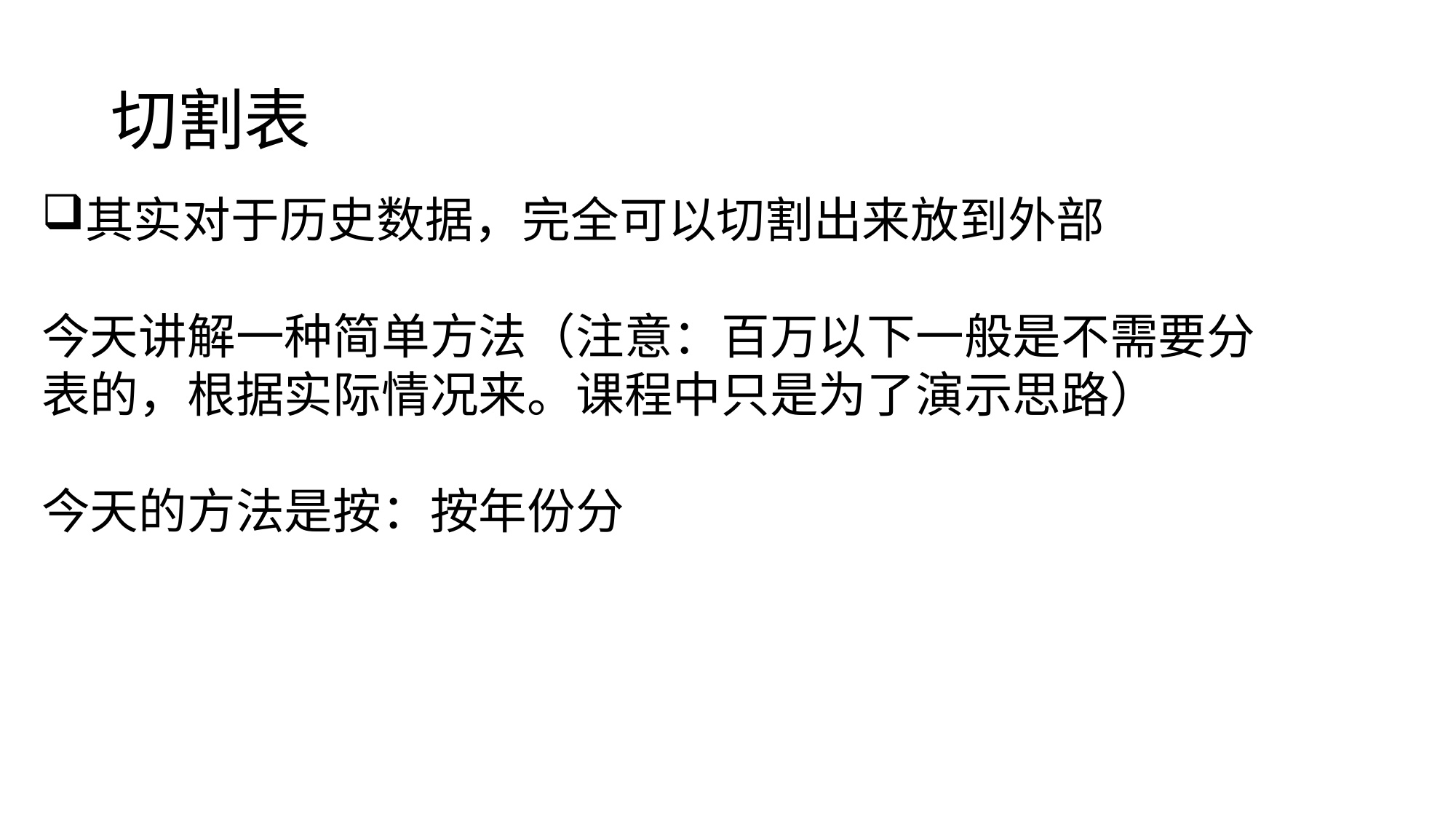

# 切割表
其实对于历史数据，完全可以切割出来放到外部

今天讲解一种简单方法（注意：百万以下一般是不需要分表的，根据实际情况来。课程中只是为了演示思路）

今天的方法是按：按年份分